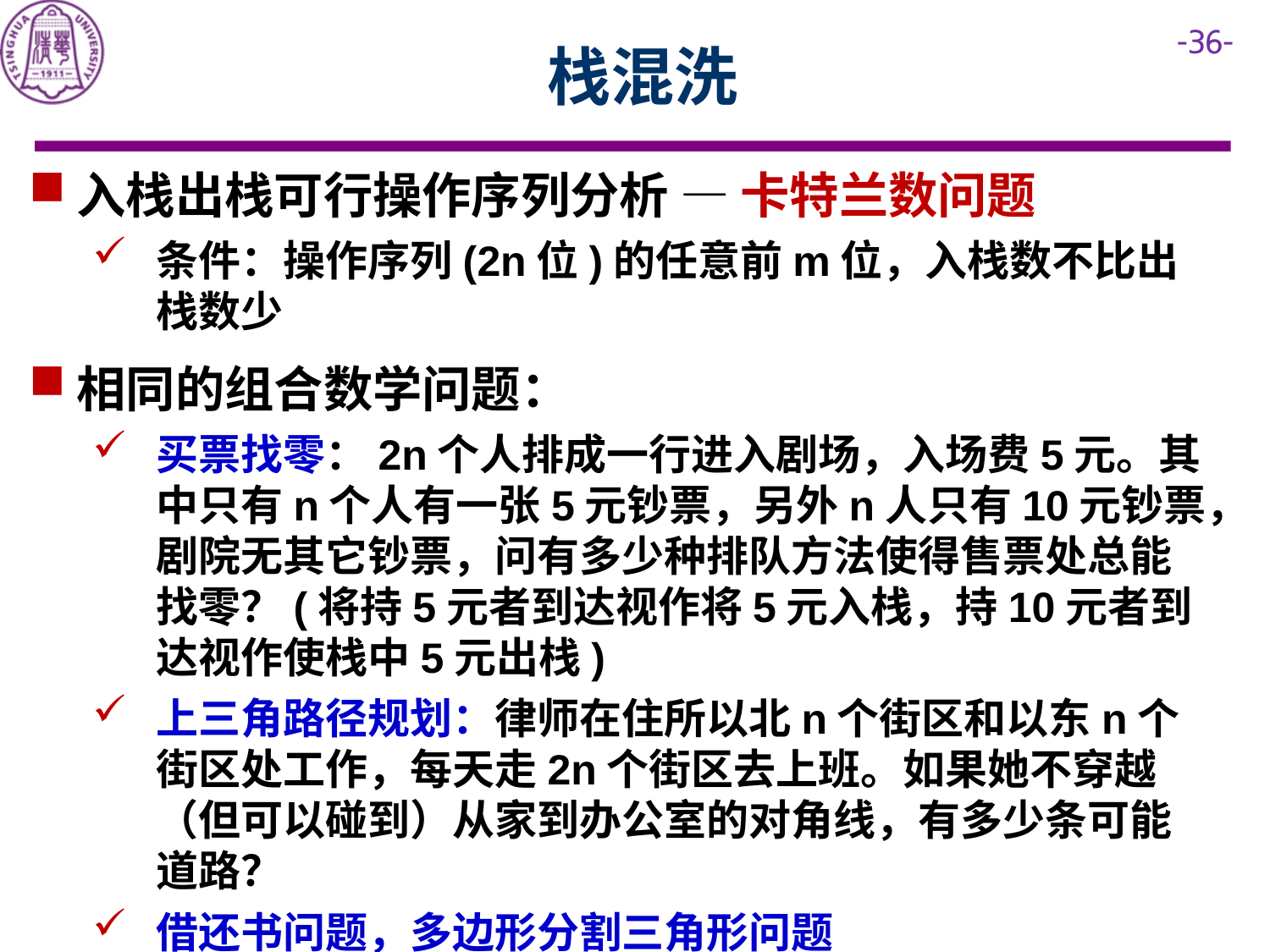

# 栈混洗
入栈出栈可行操作序列分析 — 卡特兰数问题
条件：操作序列(2n位)的任意前m位，入栈数不比出栈数少
相同的组合数学问题：
买票找零：2n个人排成一行进入剧场，入场费5元。其中只有n个人有一张5元钞票，另外n人只有10元钞票，剧院无其它钞票，问有多少种排队方法使得售票处总能找零？(将持5元者到达视作将5元入栈，持10元者到达视作使栈中5元出栈)
上三角路径规划：律师在住所以北n个街区和以东n个街区处工作，每天走2n个街区去上班。如果她不穿越（但可以碰到）从家到办公室的对角线，有多少条可能道路？
借还书问题，多边形分割三角形问题